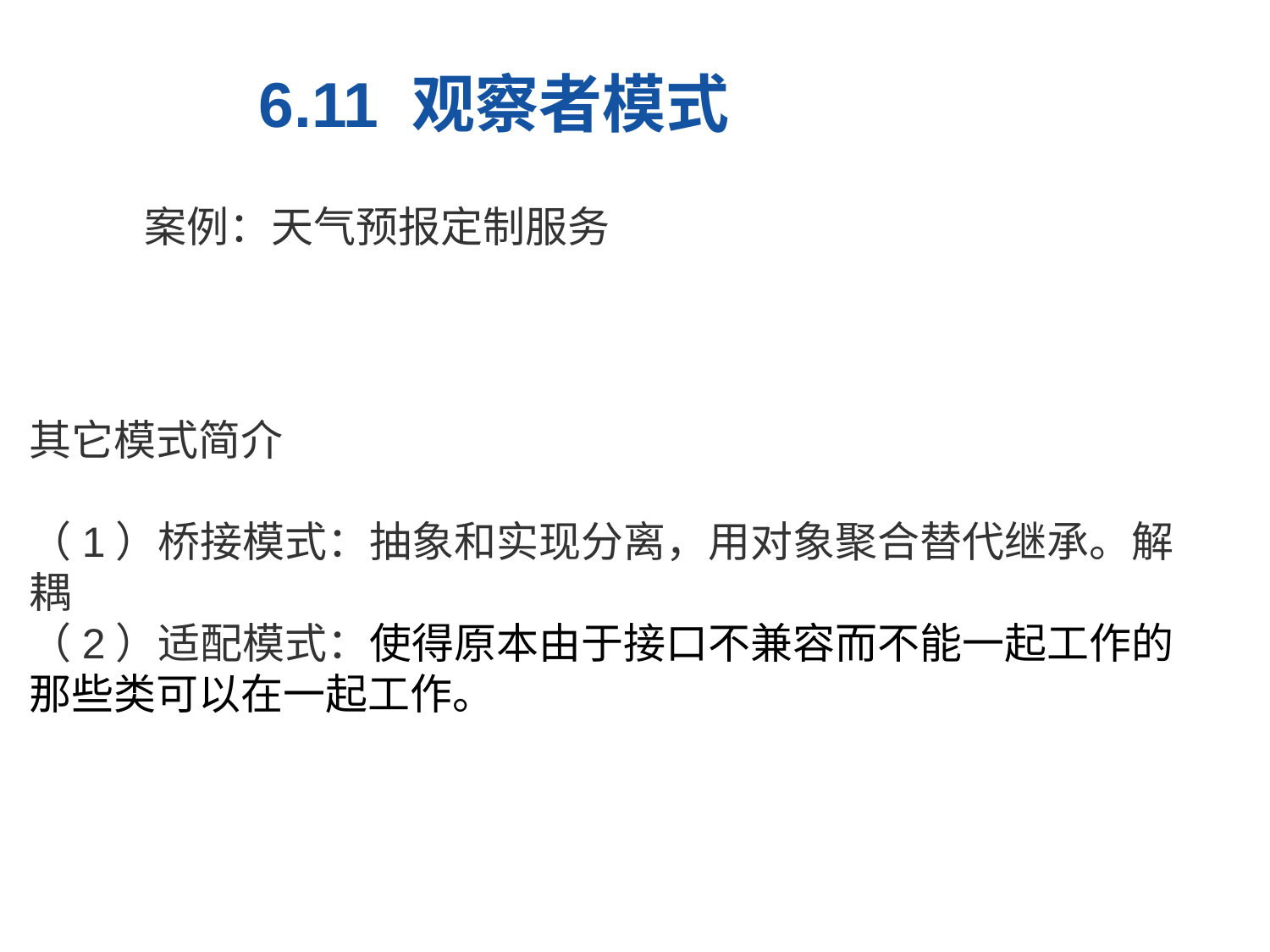

6.11 观察者模式
案例：天气预报定制服务

其它模式简介

（1）桥接模式：抽象和实现分离，用对象聚合替代继承。解耦
（2）适配模式：使得原本由于接口不兼容而不能一起工作的那些类可以在一起工作。